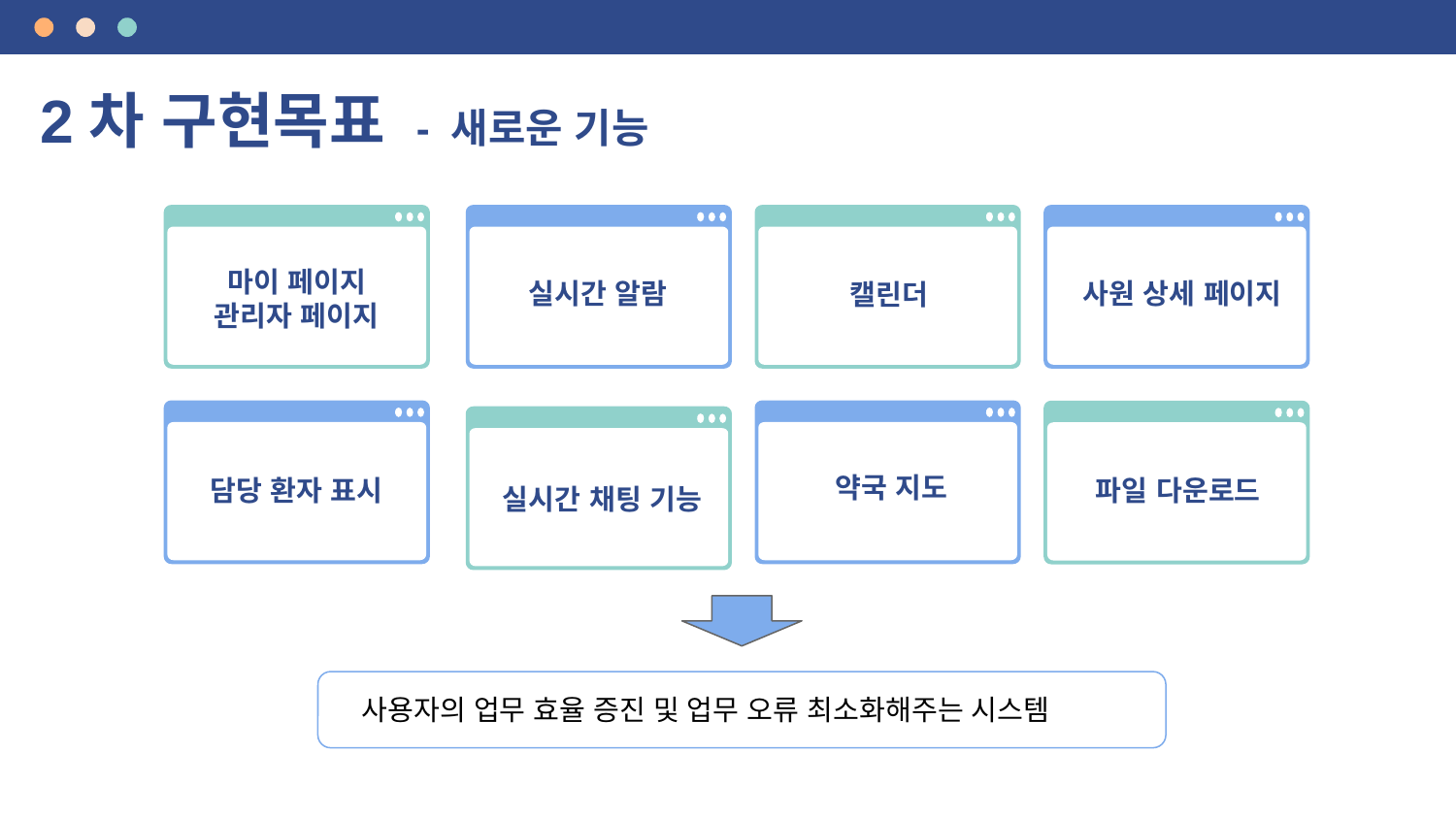

# 2차 구현목표 - 새로운 기능

마이 페이지
관리자 페이지
실시간 알람
사원 상세 페이지

캘린더

약국 지도
파일 다운로드

담당 환자 표시
실시간 채팅 기능

사용자의 업무 효율 증진 및 업무 오류 최소화해주는 시스템